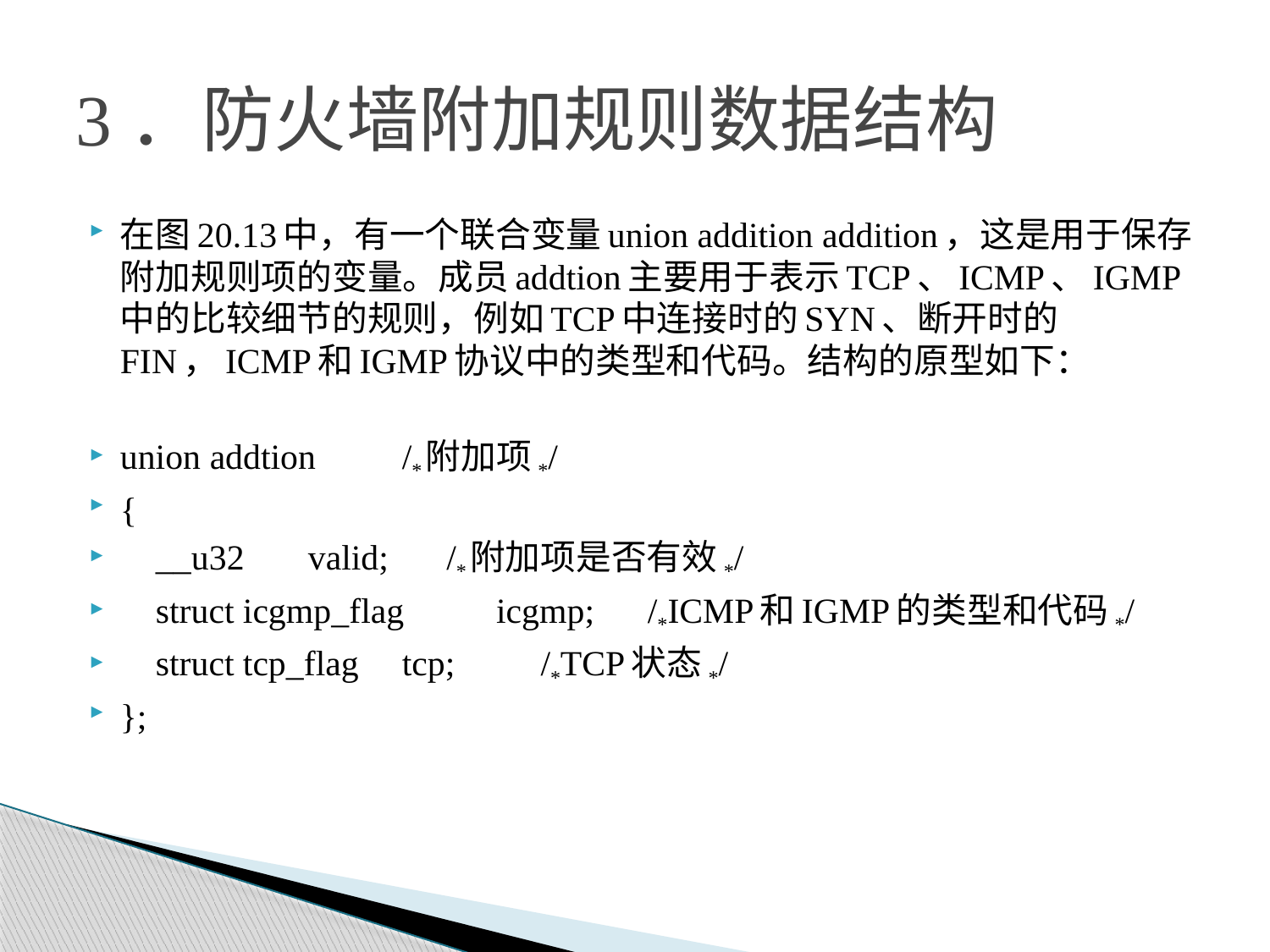

# 3．防火墙附加规则数据结构
在图20.13中，有一个联合变量union addition addition，这是用于保存附加规则项的变量。成员addtion主要用于表示TCP、ICMP、IGMP中的比较细节的规则，例如TCP中连接时的SYN、断开时的FIN，ICMP和IGMP协议中的类型和代码。结构的原型如下：

union addtion							/*附加项*/
{
    __u32 		valid;	     /*附加项是否有效*/
    struct icgmp_flag	icgmp;      /*ICMP和IGMP的类型和代码*/
    struct tcp_flag	tcp;	     /*TCP状态*/
};